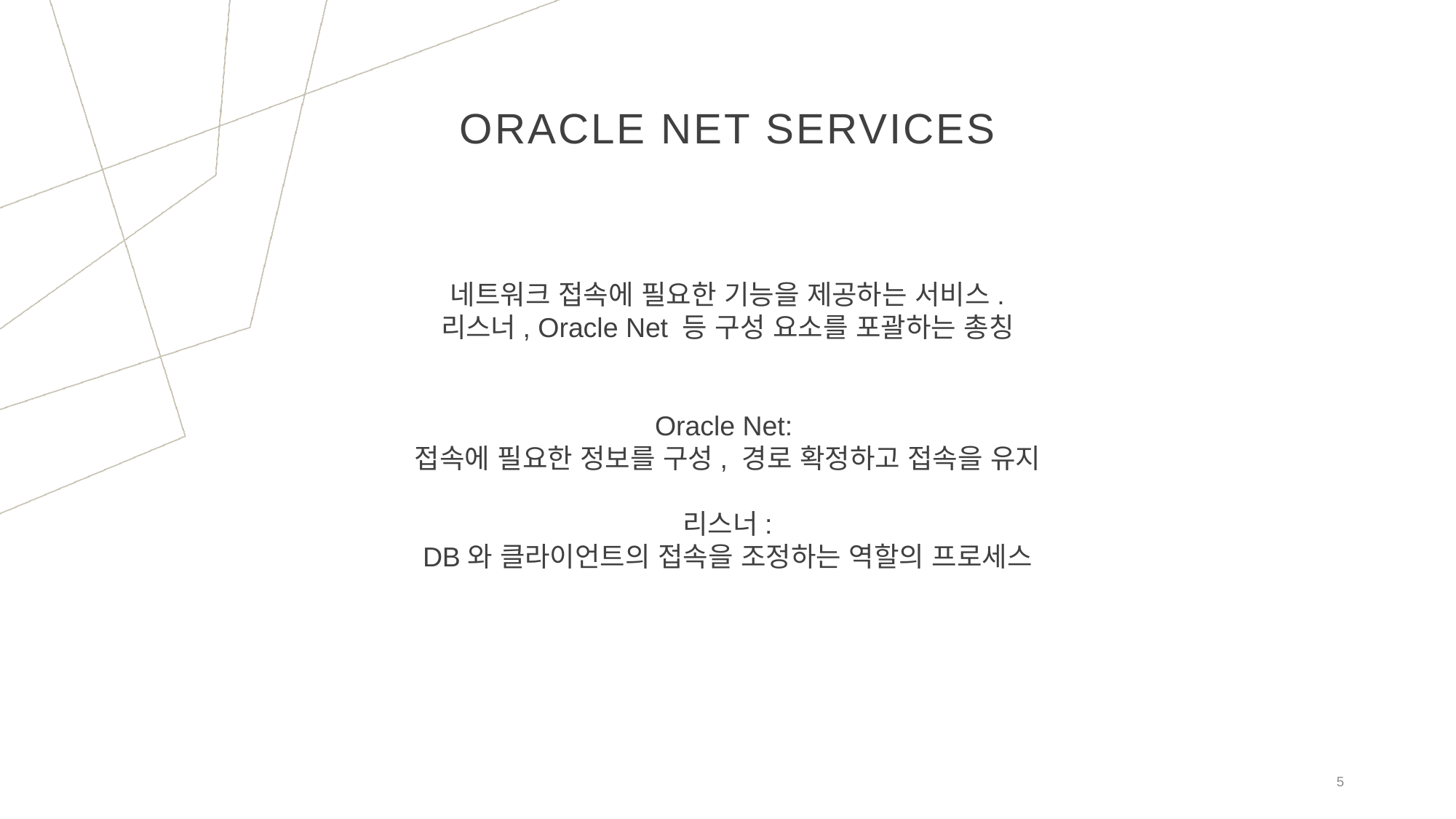

# Oracle net services
네트워크 접속에 필요한 기능을 제공하는 서비스.
리스너, Oracle Net 등 구성 요소를 포괄하는 총칭

Oracle Net:
접속에 필요한 정보를 구성, 경로 확정하고 접속을 유지

리스너:
DB와 클라이언트의 접속을 조정하는 역할의 프로세스
5